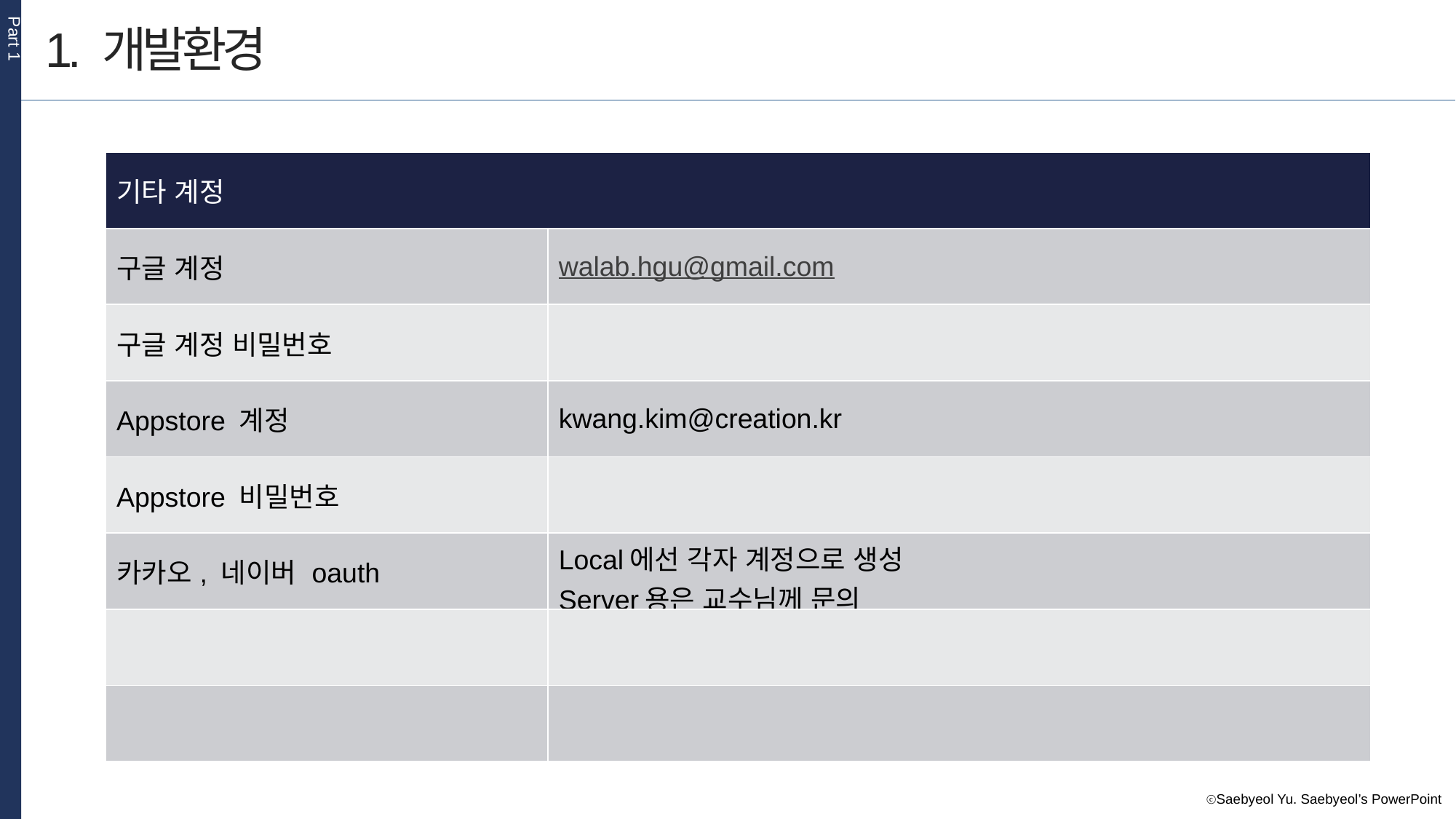

Part 1
1. 개발환경
| 기타 계정 |  |
| --- | --- |
| 구글 계정 | walab.hgu@gmail.com |
| 구글 계정 비밀번호 |  |
| Appstore 계정 | kwang.kim@creation.kr |
| Appstore 비밀번호 |  |
| 카카오, 네이버 oauth | Local에선 각자 계정으로 생성 Server용은 교수님께 문의 |
|  |  |
|  |  |